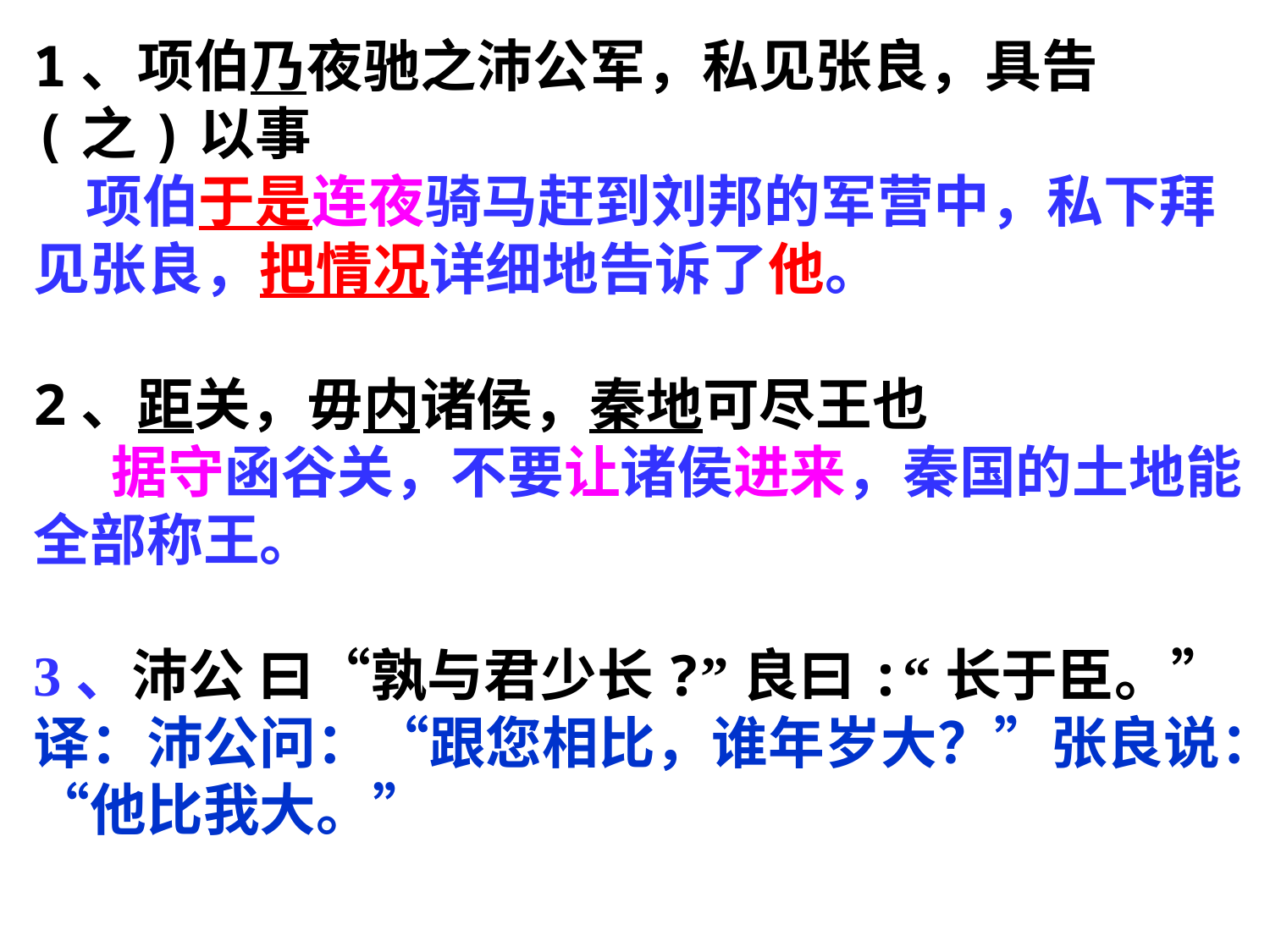

1、项伯乃夜驰之沛公军，私见张良，具告(之)以事
   项伯于是连夜骑马赶到刘邦的军营中，私下拜见张良，把情况详细地告诉了他。

2、距关，毋内诸侯，秦地可尽王也
     据守函谷关，不要让诸侯进来，秦国的土地能全部称王。

3、沛公 曰“孰与君少长?”良曰:“长于臣。”
译：沛公问：“跟您相比，谁年岁大？”张良说：“他比我大。”